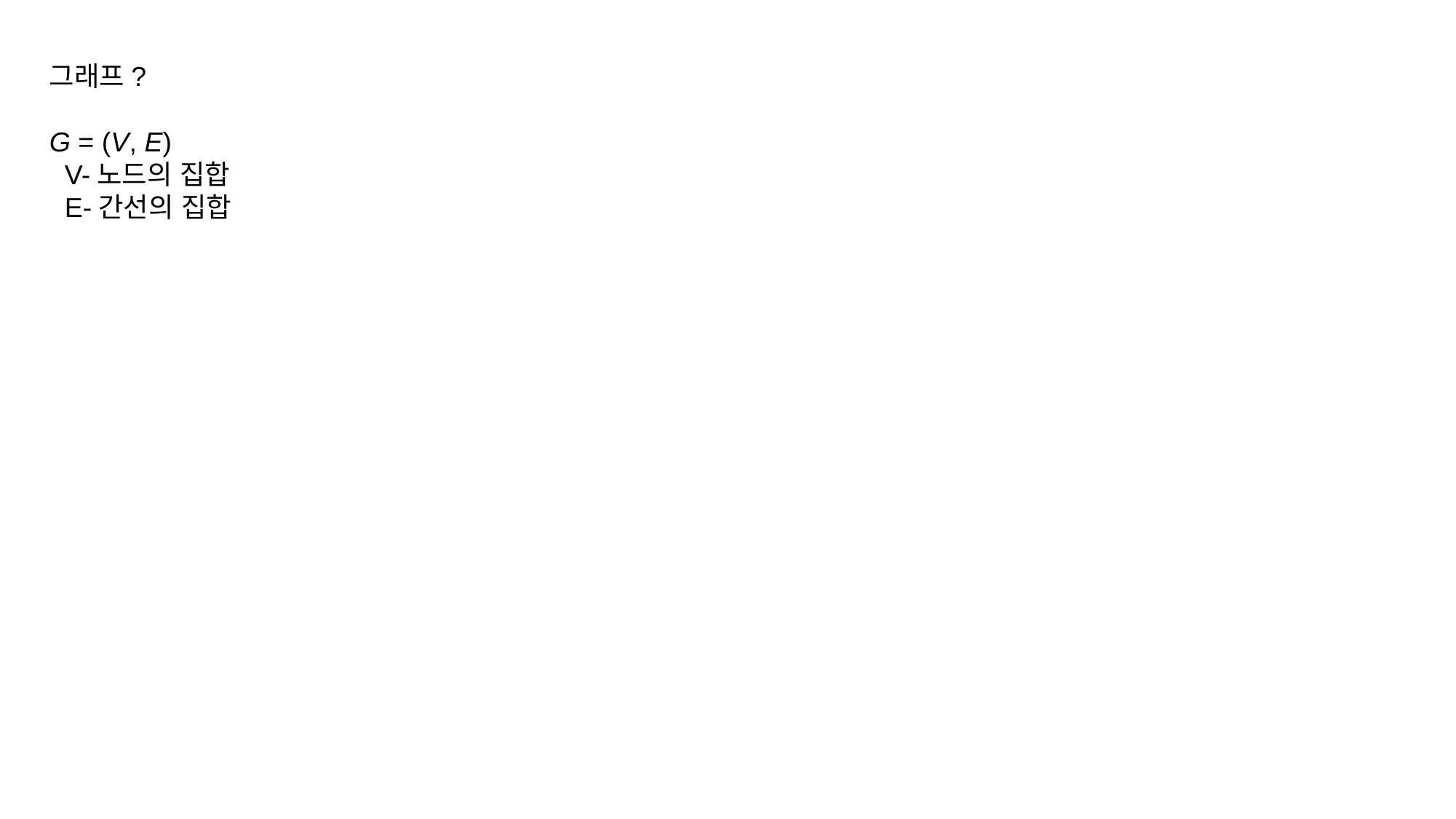

그래프?

G = (V, E)
  V-노드의 집합
  E-간선의 집합